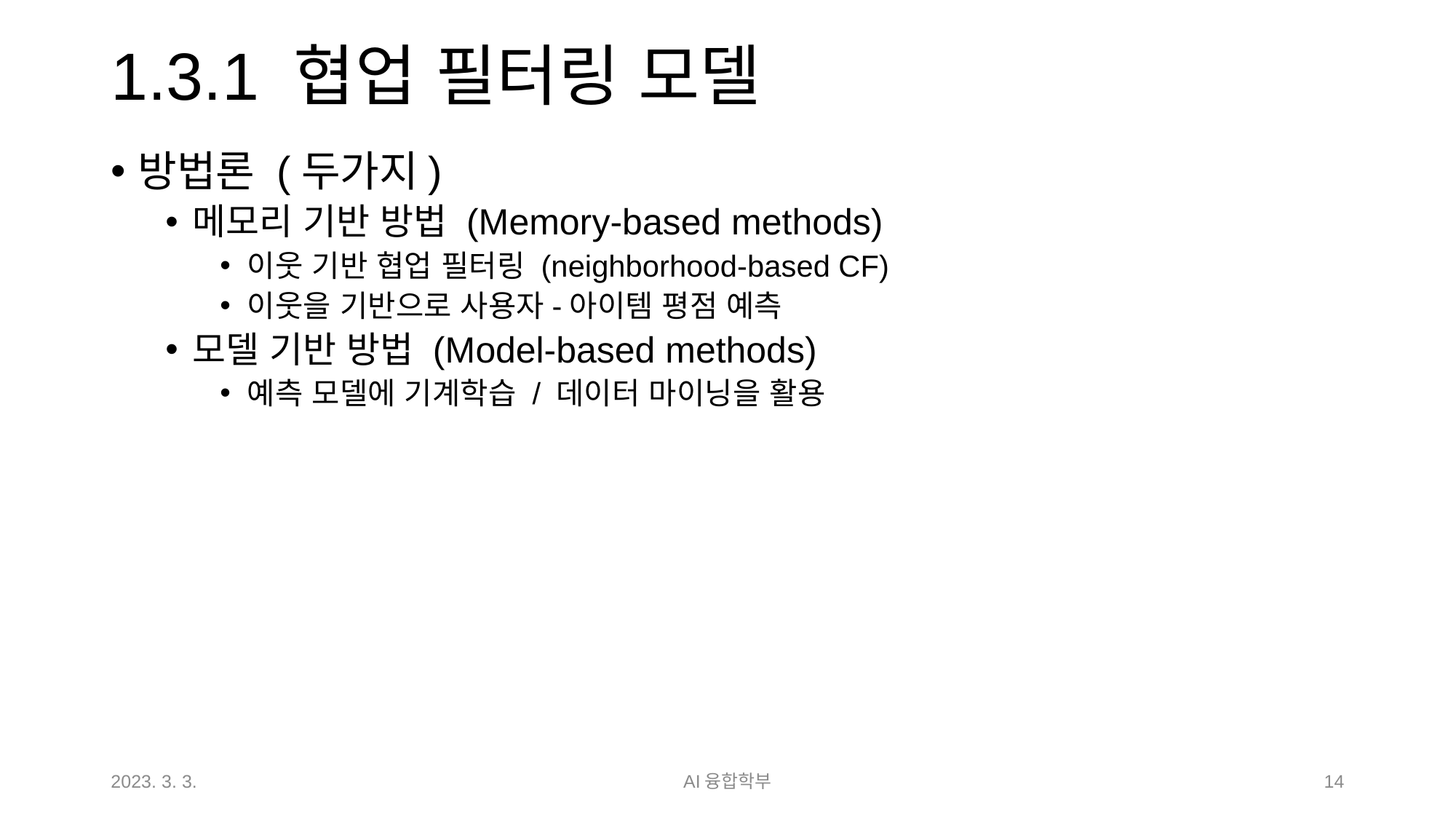

# 1.3.1 협업 필터링 모델
방법론 (두가지)
메모리 기반 방법 (Memory-based methods)
이웃 기반 협업 필터링 (neighborhood-based CF)
이웃을 기반으로 사용자-아이템 평점 예측
모델 기반 방법 (Model-based methods)
예측 모델에 기계학습 / 데이터 마이닝을 활용
2023. 3. 3.
AI융합학부
14